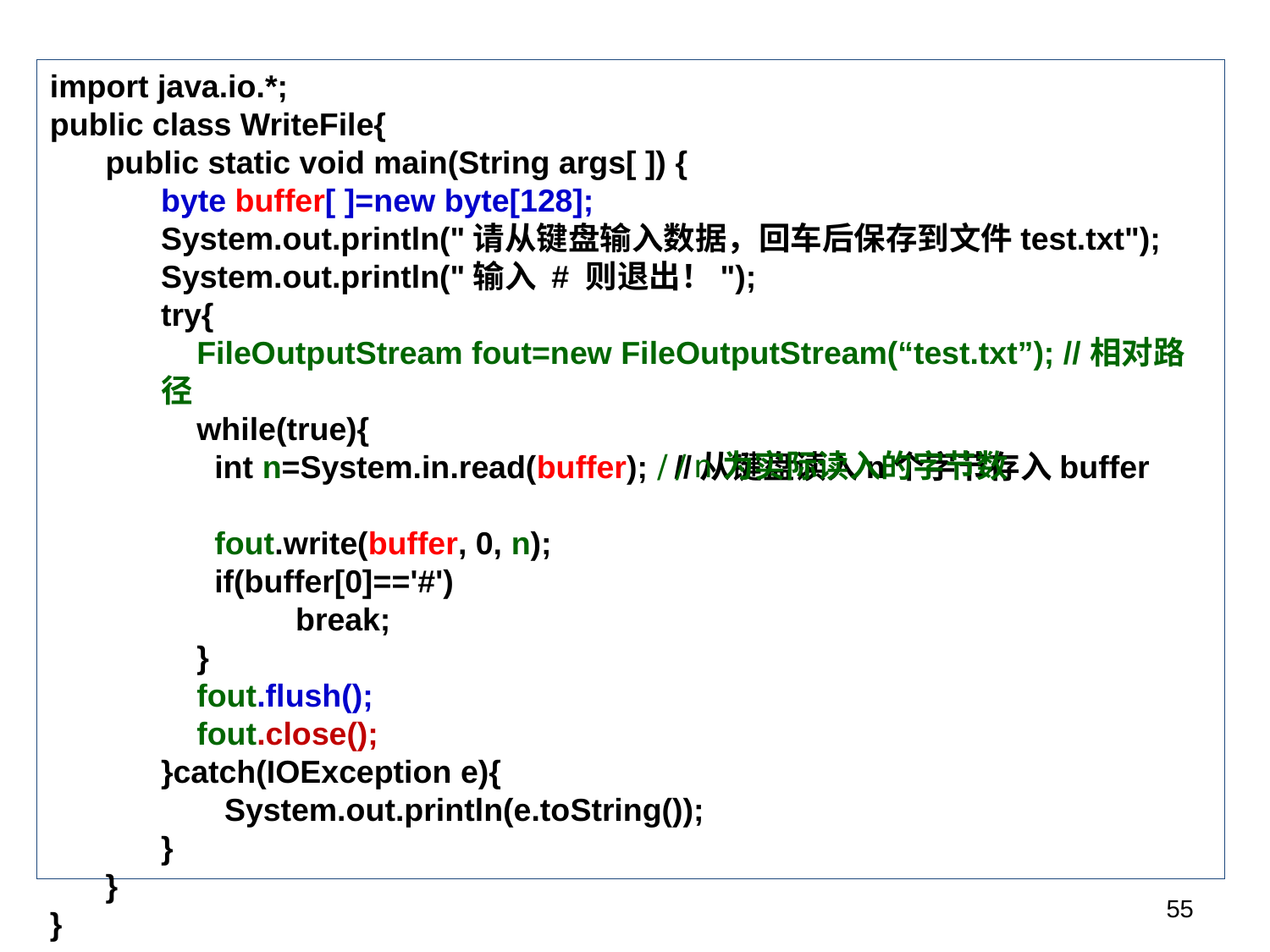

import java.io.*;
public class WriteFile{
public static void main(String args[ ]) {
byte buffer[ ]=new byte[128];
System.out.println("请从键盘输入数据，回车后保存到文件test.txt");
System.out.println("输入 # 则退出！");
try{
    FileOutputStream fout=new FileOutputStream(“test.txt”); //相对路径
    while(true){
      int n=System.in.read(buffer);   //从键盘读入n个字节存入buffer
      fout.write(buffer, 0, n);
      if(buffer[0]=='#')
        break;
    }
    fout.flush();
    fout.close();
}catch(IOException e){
System.out.println(e.toString());
}
}
}

//n为实际读入的字节数
55